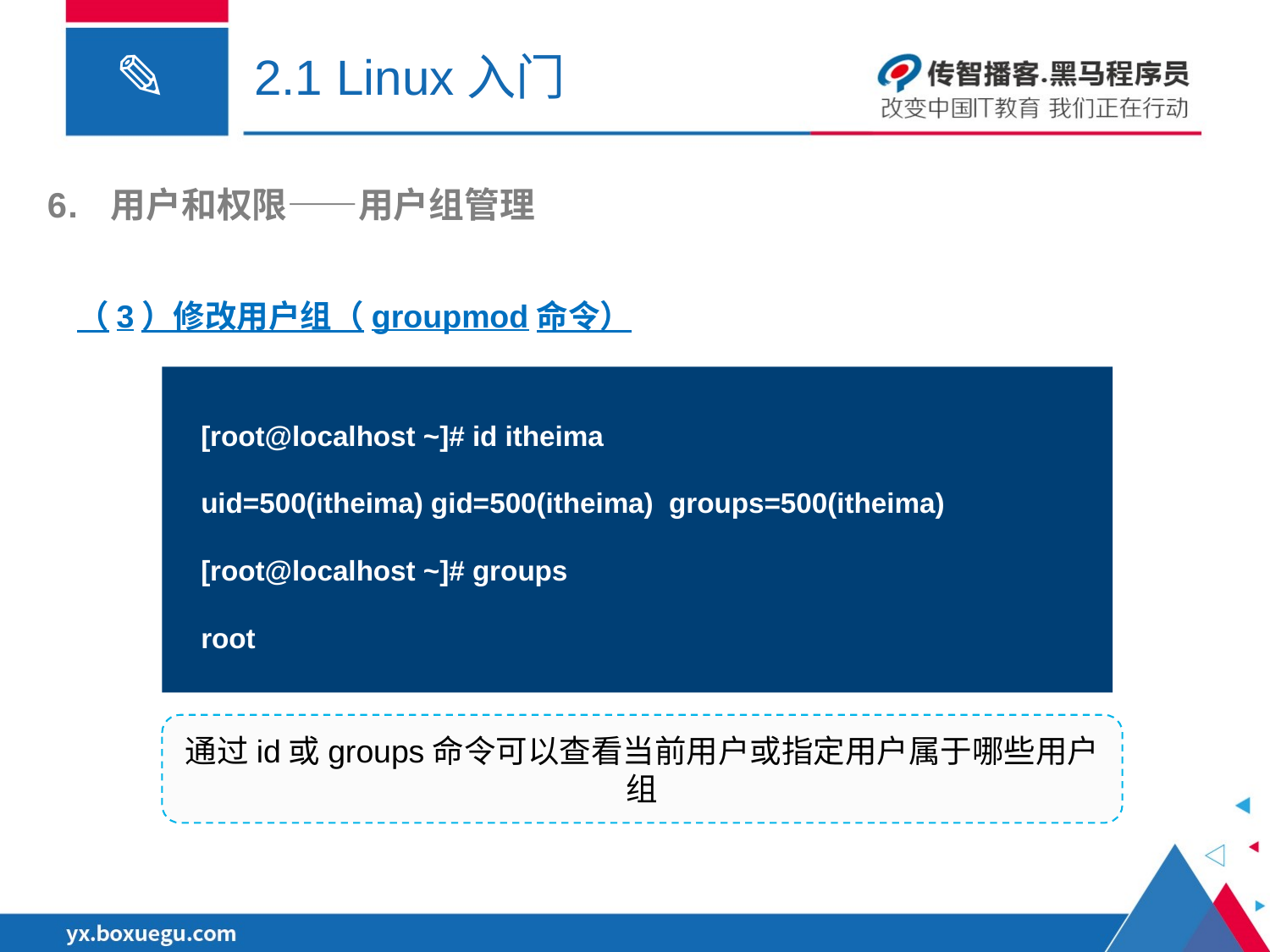

# 2.1 Linux入门
用户和权限——用户组管理
（3）修改用户组（groupmod命令）

[root@localhost ~]# id itheima
uid=500(itheima) gid=500(itheima)  groups=500(itheima)
[root@localhost ~]# groups
root
通过id或groups命令可以查看当前用户或指定用户属于哪些用户组